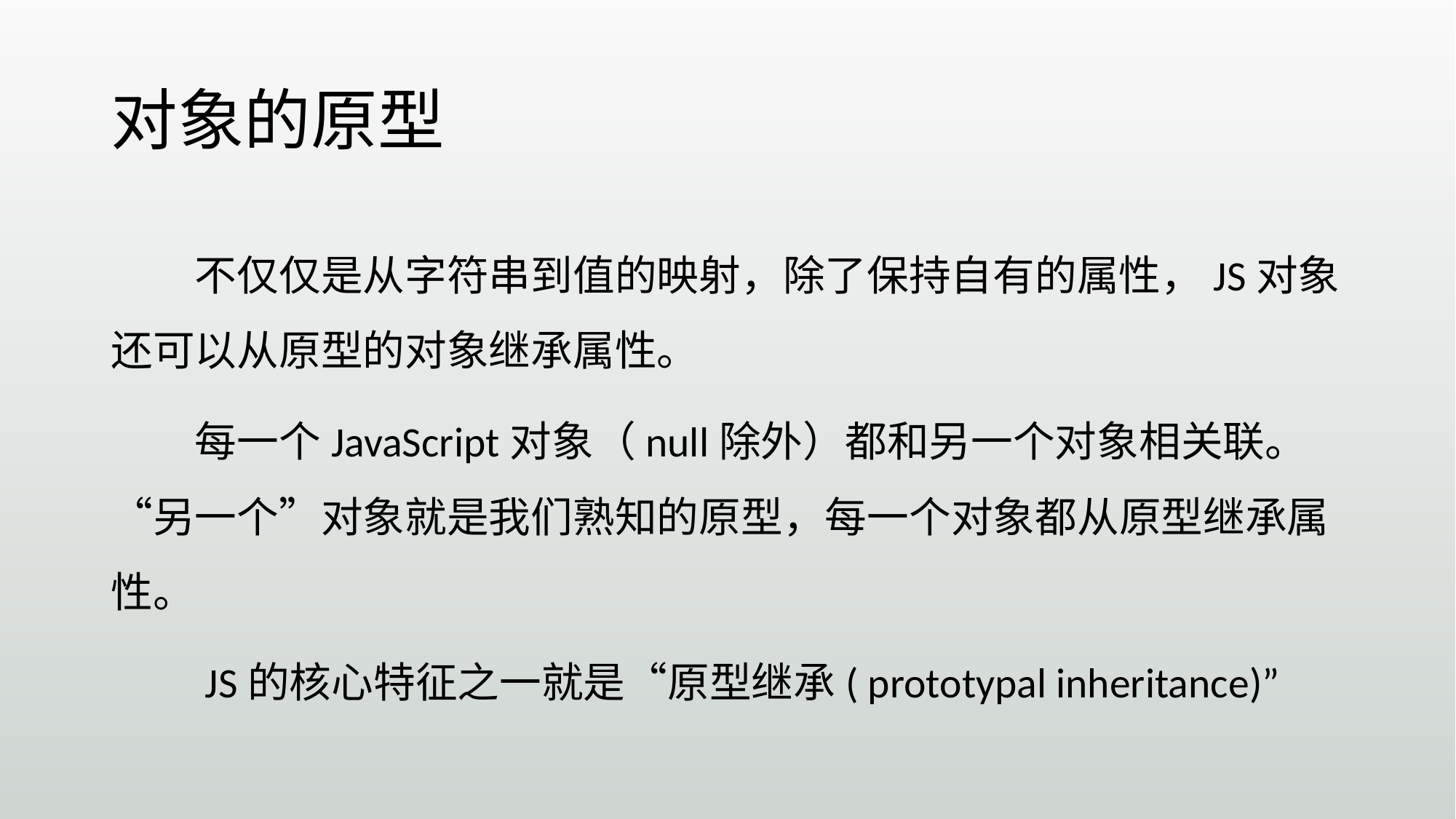

# 对象的原型
　　不仅仅是从字符串到值的映射，除了保持自有的属性，JS对象还可以从原型的对象继承属性。
　　每一个JavaScript对象（null除外）都和另一个对象相关联。“另一个”对象就是我们熟知的原型，每一个对象都从原型继承属性。
　　JS的核心特征之一就是“原型继承( prototypal inheritance)”